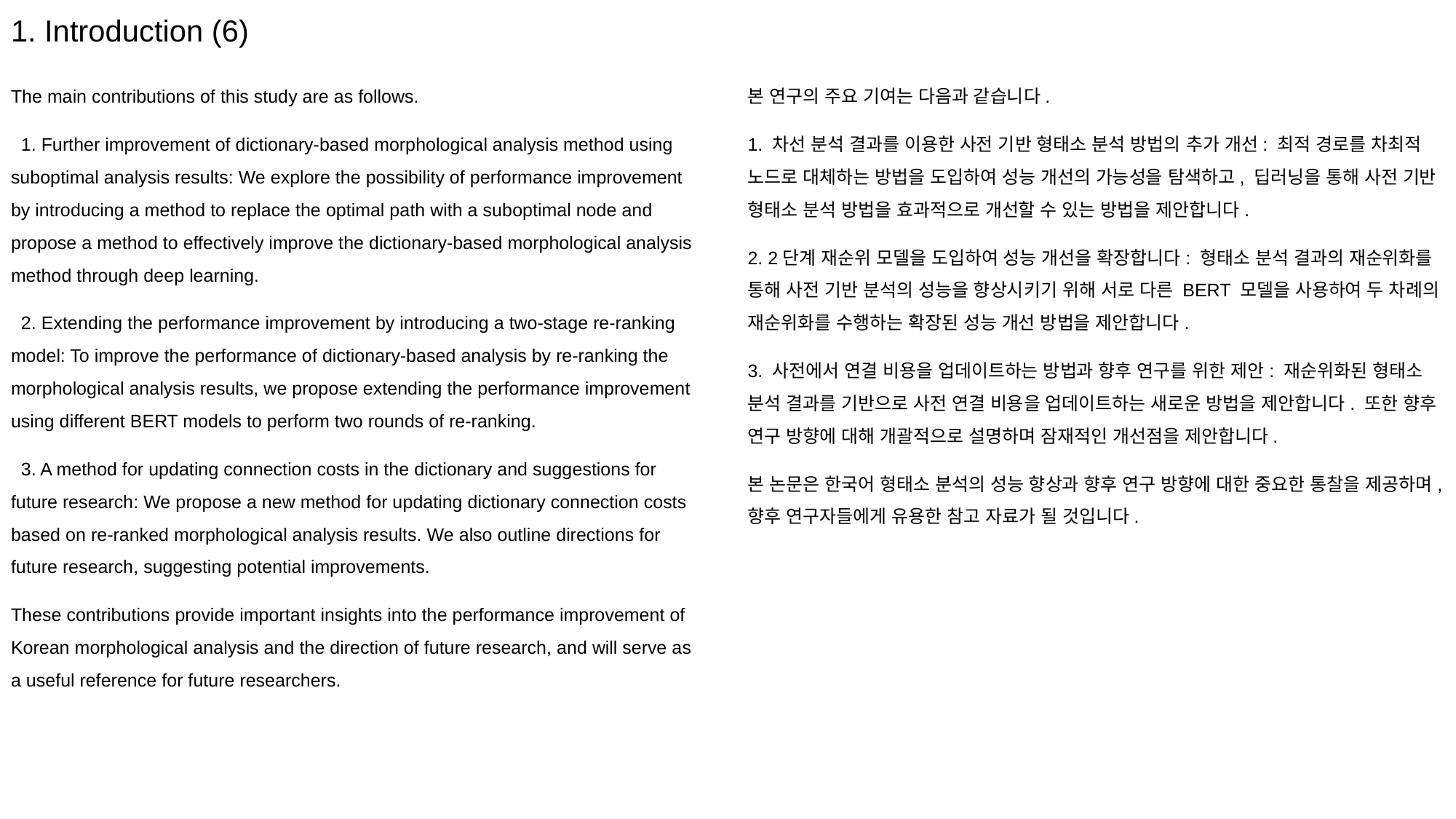

# 1. Introduction (6)
The main contributions of this study are as follows.
  1. Further improvement of dictionary-based morphological analysis method using suboptimal analysis results: We explore the possibility of performance improvement by introducing a method to replace the optimal path with a suboptimal node and propose a method to effectively improve the dictionary-based morphological analysis method through deep learning.
  2. Extending the performance improvement by introducing a two-stage re-ranking model: To improve the performance of dictionary-based analysis by re-ranking the morphological analysis results, we propose extending the performance improvement using different BERT models to perform two rounds of re-ranking.
  3. A method for updating connection costs in the dictionary and suggestions for future research: We propose a new method for updating dictionary connection costs based on re-ranked morphological analysis results. We also outline directions for future research, suggesting potential improvements.
These contributions provide important insights into the performance improvement of Korean morphological analysis and the direction of future research, and will serve as a useful reference for future researchers.
본 연구의 주요 기여는 다음과 같습니다.
1. 차선 분석 결과를 이용한 사전 기반 형태소 분석 방법의 추가 개선: 최적 경로를 차최적 노드로 대체하는 방법을 도입하여 성능 개선의 가능성을 탐색하고, 딥러닝을 통해 사전 기반 형태소 분석 방법을 효과적으로 개선할 수 있는 방법을 제안합니다.
2. 2단계 재순위 모델을 도입하여 성능 개선을 확장합니다: 형태소 분석 결과의 재순위화를 통해 사전 기반 분석의 성능을 향상시키기 위해 서로 다른 BERT 모델을 사용하여 두 차례의 재순위화를 수행하는 확장된 성능 개선 방법을 제안합니다.
3. 사전에서 연결 비용을 업데이트하는 방법과 향후 연구를 위한 제안: 재순위화된 형태소 분석 결과를 기반으로 사전 연결 비용을 업데이트하는 새로운 방법을 제안합니다. 또한 향후 연구 방향에 대해 개괄적으로 설명하며 잠재적인 개선점을 제안합니다.
본 논문은 한국어 형태소 분석의 성능 향상과 향후 연구 방향에 대한 중요한 통찰을 제공하며, 향후 연구자들에게 유용한 참고 자료가 될 것입니다.